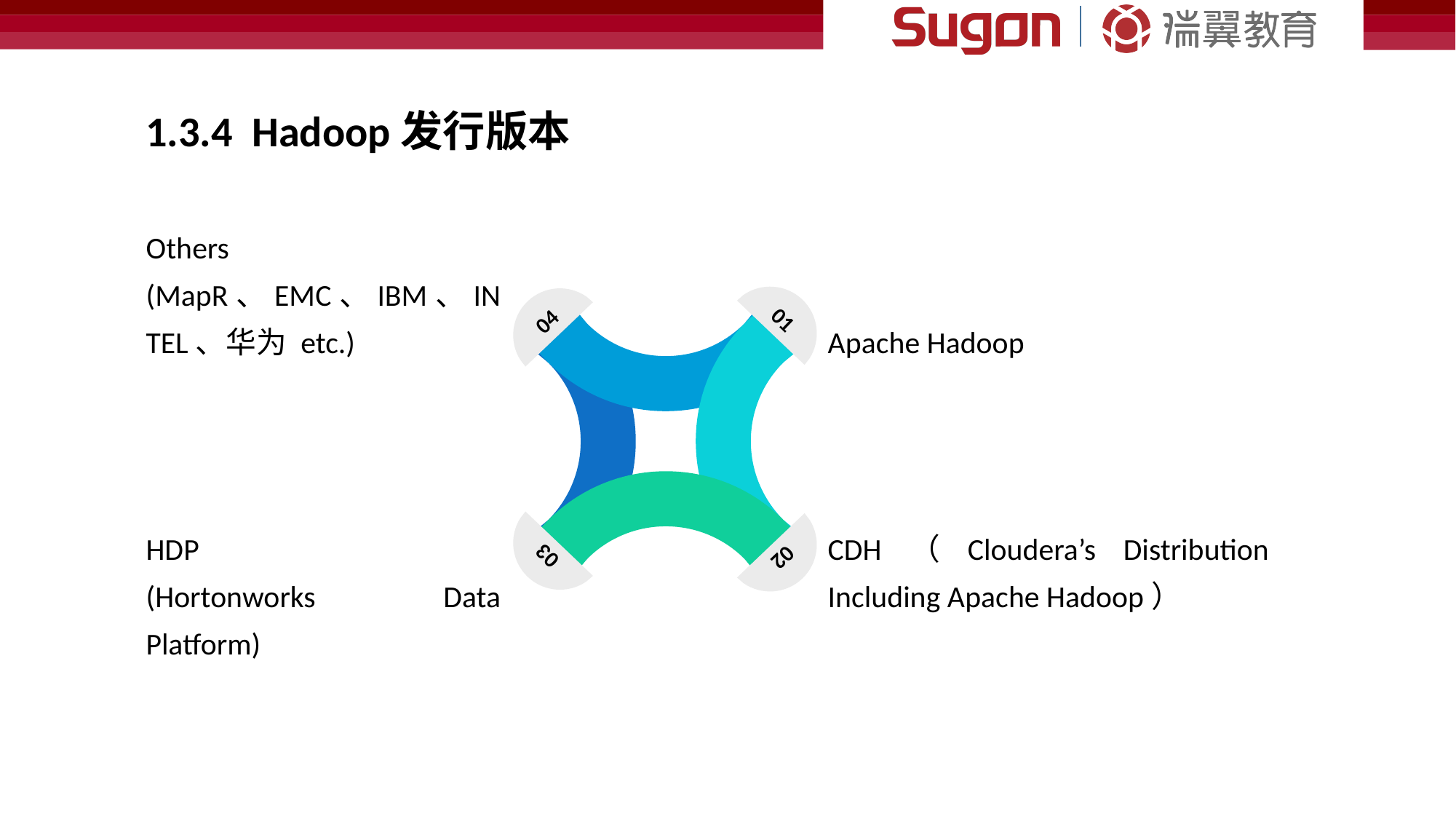

1.3.4  Hadoop发行版本
Others  (MapR、EMC、IBM、INTEL、华为 etc.)
Apache Hadoop
01
04

HDP
(Hortonworks Data Platform)
CDH（Cloudera’s Distribution Including Apache Hadoop）
03
02